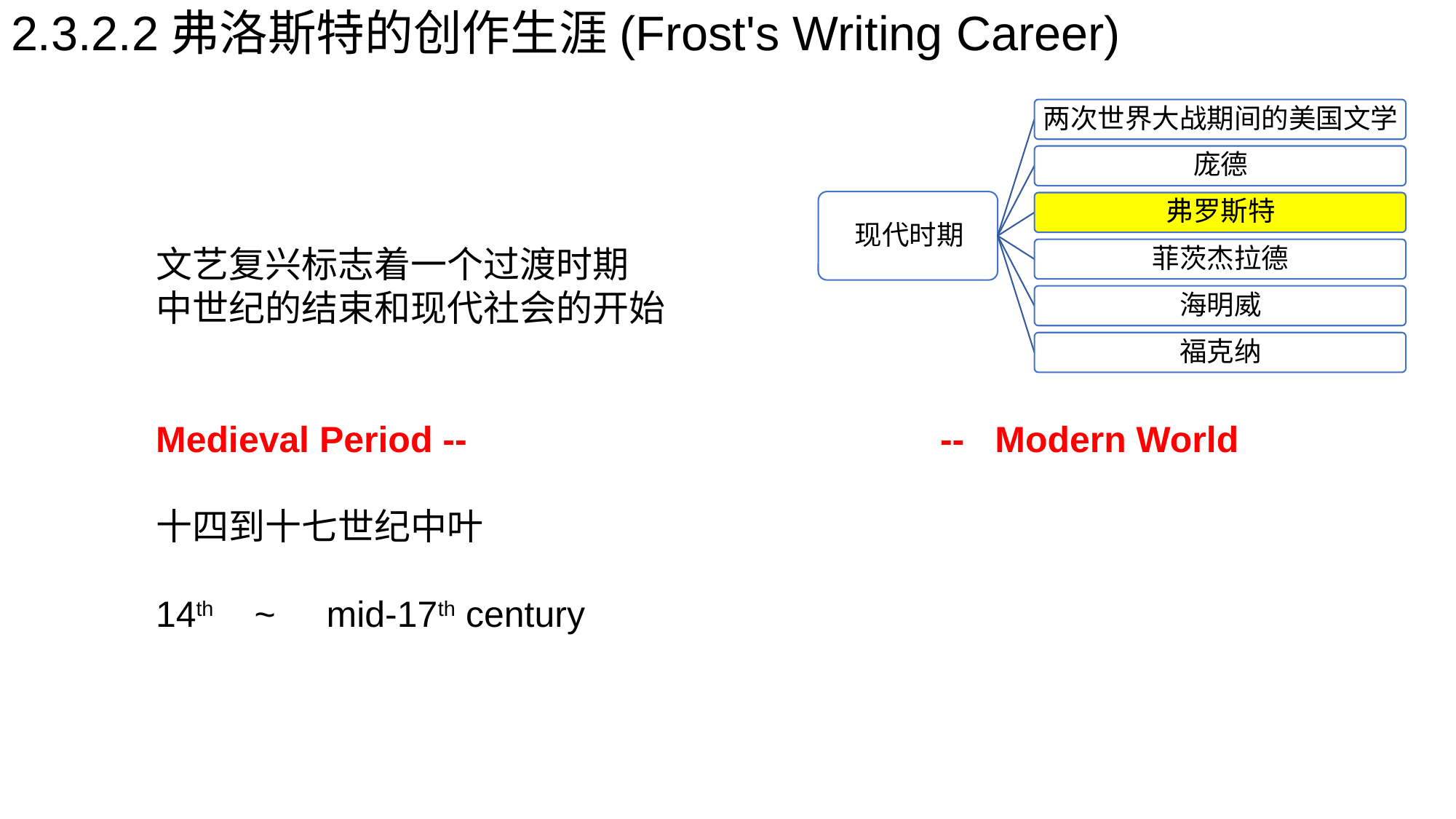

# 2.3.2.2弗洛斯特的创作生涯(Frost's Writing Career)
现代时期

两次世界大战期间的美国文学

庞德

弗罗斯特

菲茨杰拉德

海明威

福克纳
文艺复兴标志着一个过渡时期
中世纪的结束和现代社会的开始

Medieval Period -- 					  --   Modern World

十四到十七世纪中叶

14th    ~     mid-17th century